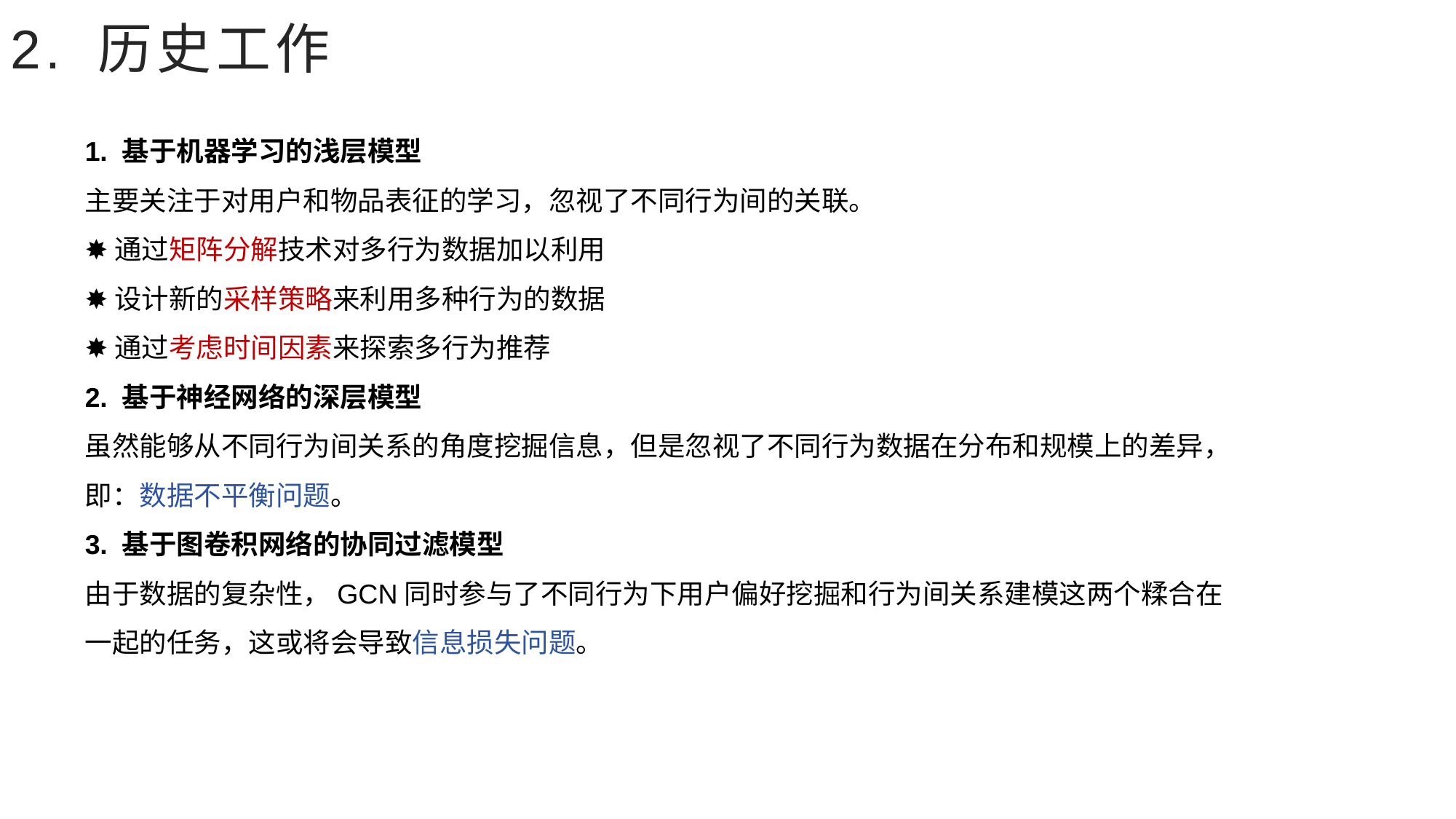

# 2. 历史工作
1. 基于机器学习的浅层模型
主要关注于对用户和物品表征的学习，忽视了不同行为间的关联。
✸通过矩阵分解技术对多行为数据加以利用
✸设计新的采样策略来利用多种行为的数据
✸通过考虑时间因素来探索多行为推荐
2. 基于神经网络的深层模型
虽然能够从不同行为间关系的角度挖掘信息，但是忽视了不同行为数据在分布和规模上的差异，即：数据不平衡问题。
3. 基于图卷积网络的协同过滤模型
由于数据的复杂性，GCN同时参与了不同行为下用户偏好挖掘和行为间关系建模这两个糅合在一起的任务，这或将会导致信息损失问题。